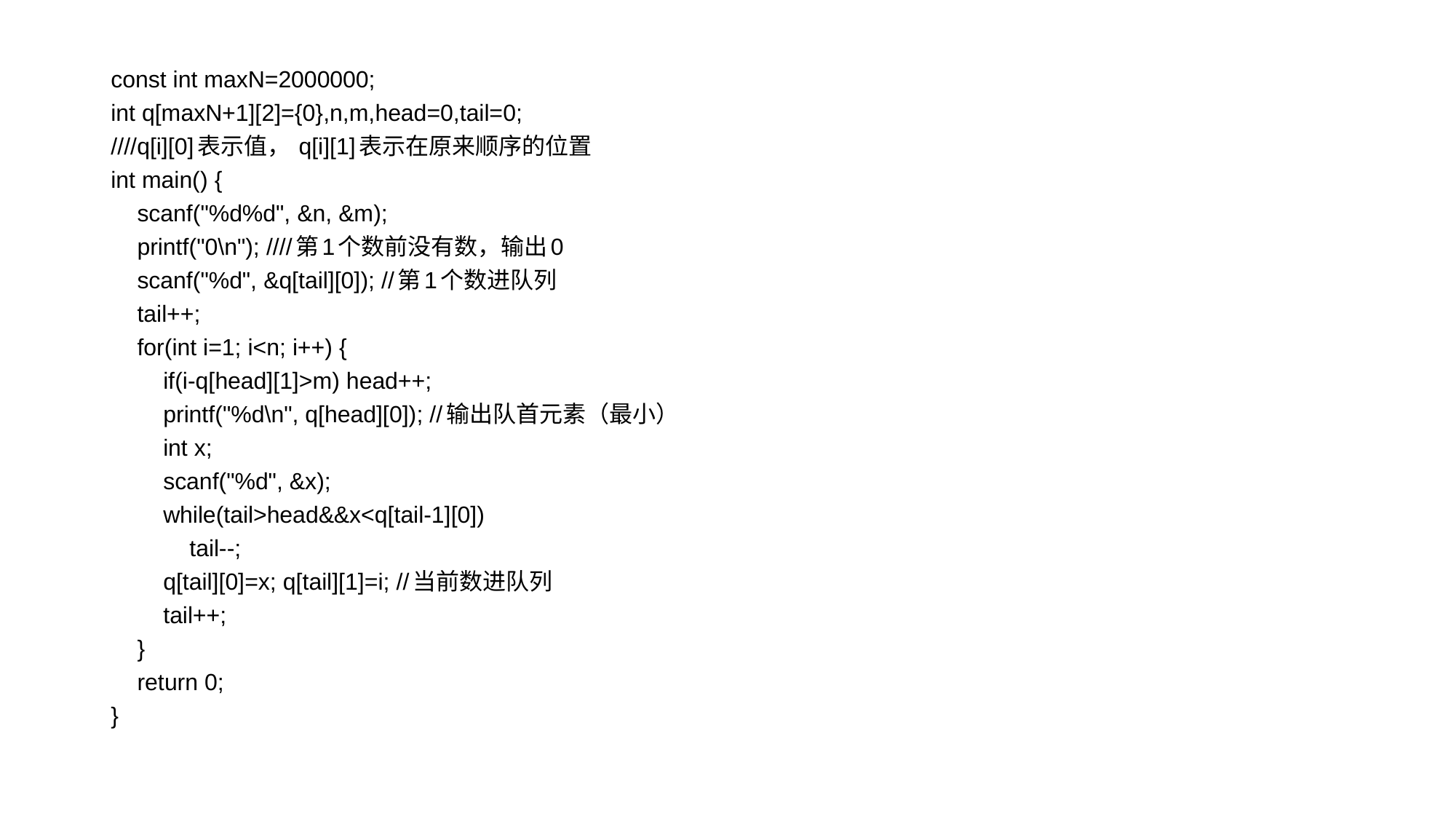

const int maxN=2000000;
int q[maxN+1][2]={0},n,m,head=0,tail=0;
////q[i][0]表示值， q[i][1]表示在原来顺序的位置
int main() {
    scanf("%d%d", &n, &m);
    printf("0\n"); ////第1个数前没有数，输出0
    scanf("%d", &q[tail][0]); //第1个数进队列
    tail++;
    for(int i=1; i<n; i++) {
        if(i-q[head][1]>m) head++;
        printf("%d\n", q[head][0]); //输出队首元素（最小）
        int x;
        scanf("%d", &x);
        while(tail>head&&x<q[tail-1][0])
            tail--;
        q[tail][0]=x; q[tail][1]=i; //当前数进队列
        tail++;
    }
    return 0;
}